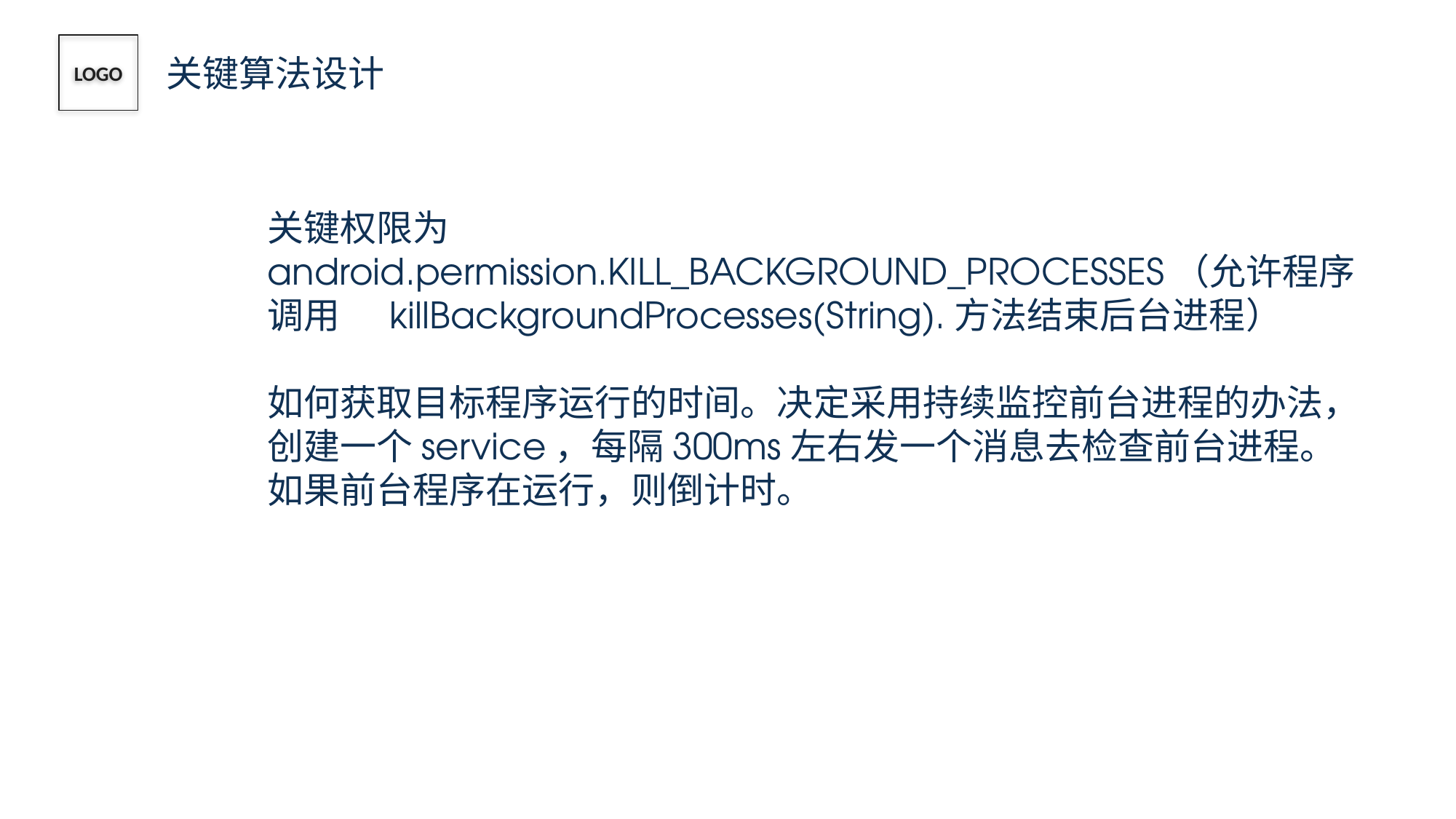

LOGO
关键算法设计

关键权限为android.permission.KILL_BACKGROUND_PROCESSES（允许程序调用     killBackgroundProcesses(String).方法结束后台进程）

如何获取目标程序运行的时间。决定采用持续监控前台进程的办法，创建一个service，每隔300ms左右发一个消息去检查前台进程。如果前台程序在运行，则倒计时。